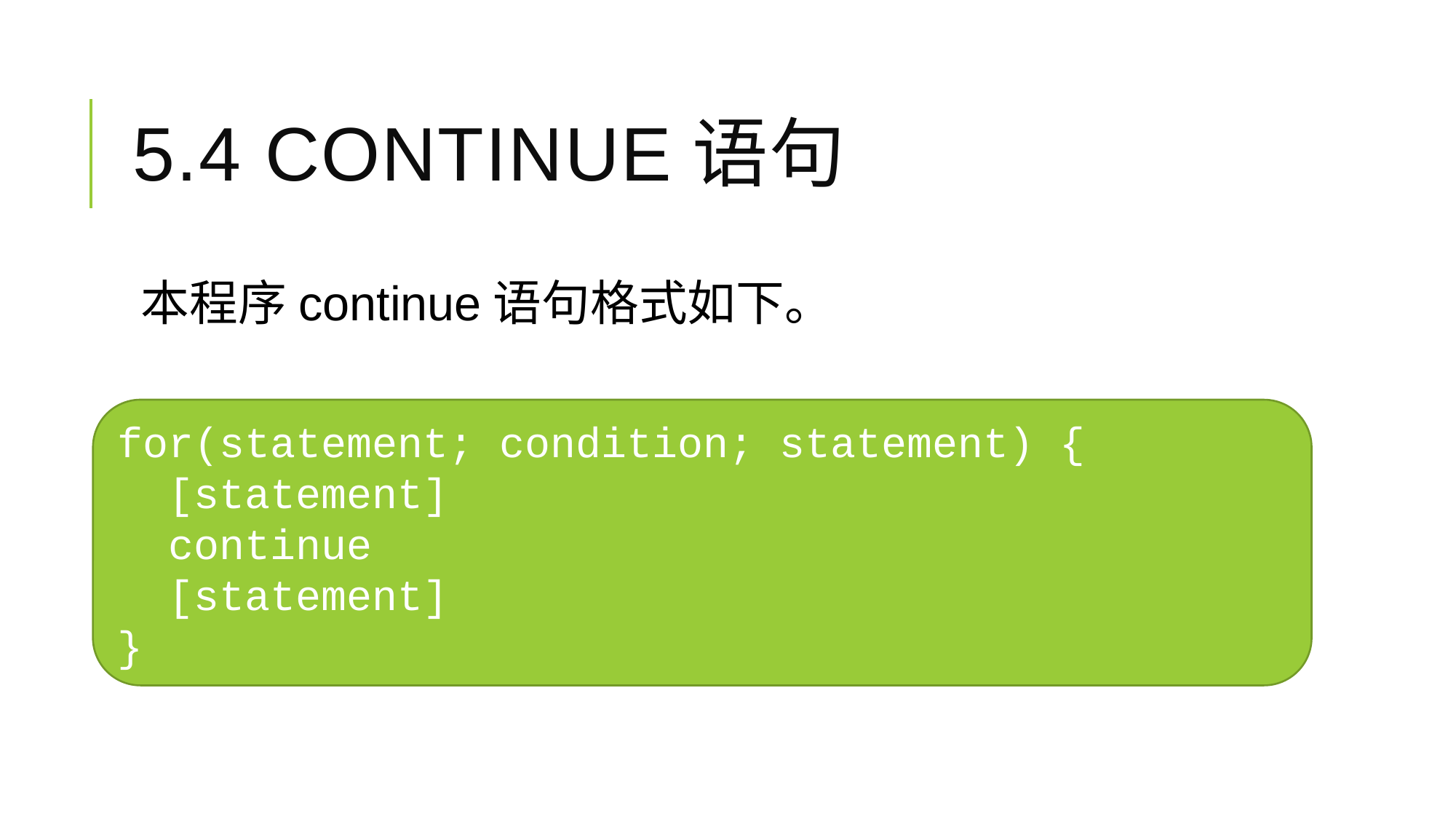

# 5.4 continue语句
本程序continue语句格式如下。

for(statement; condition; statement) {
  [statement]
  continue
  [statement]
}